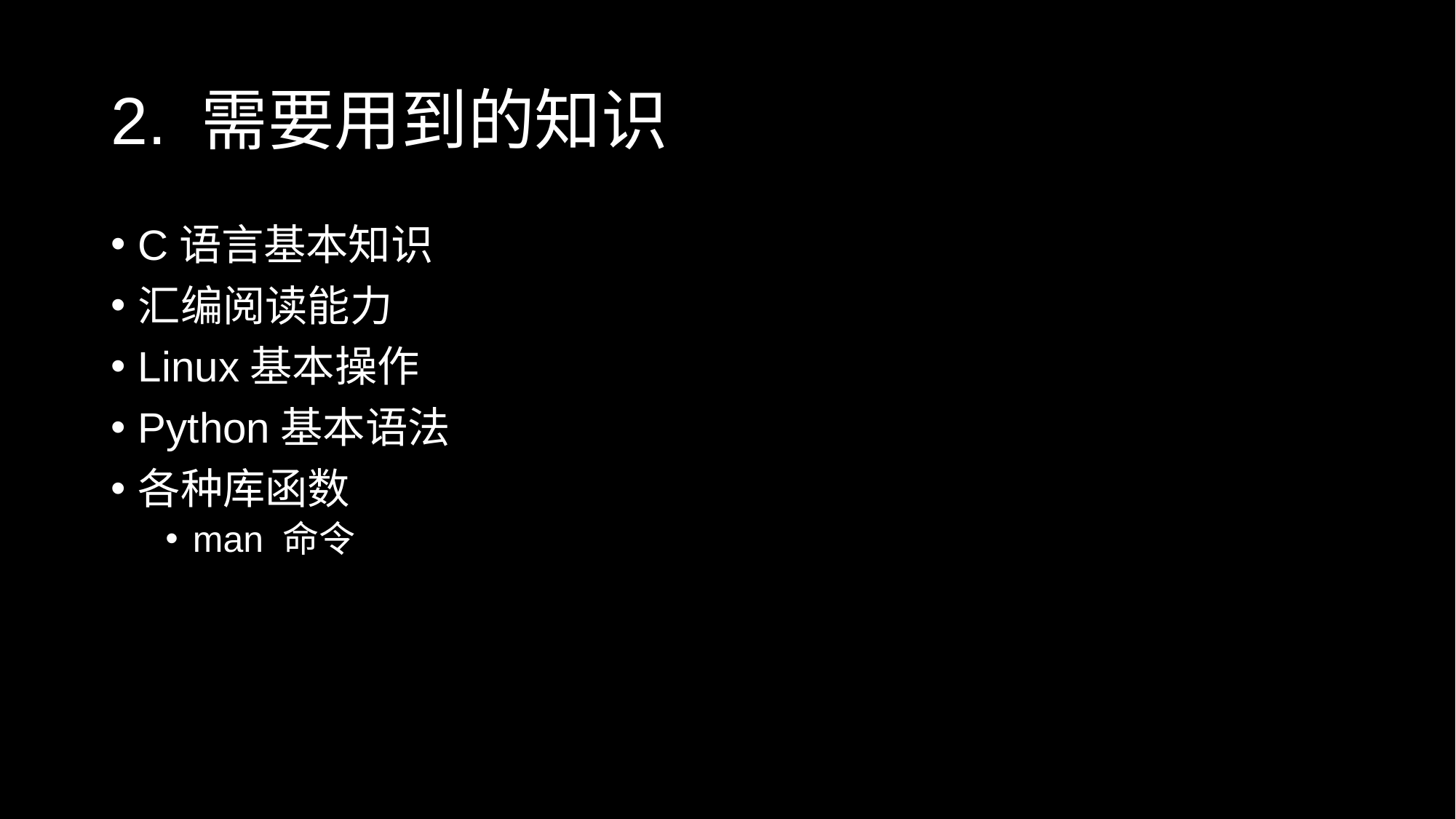

# 2. 需要用到的知识
C语言基本知识
汇编阅读能力
Linux基本操作
Python基本语法
各种库函数
man 命令